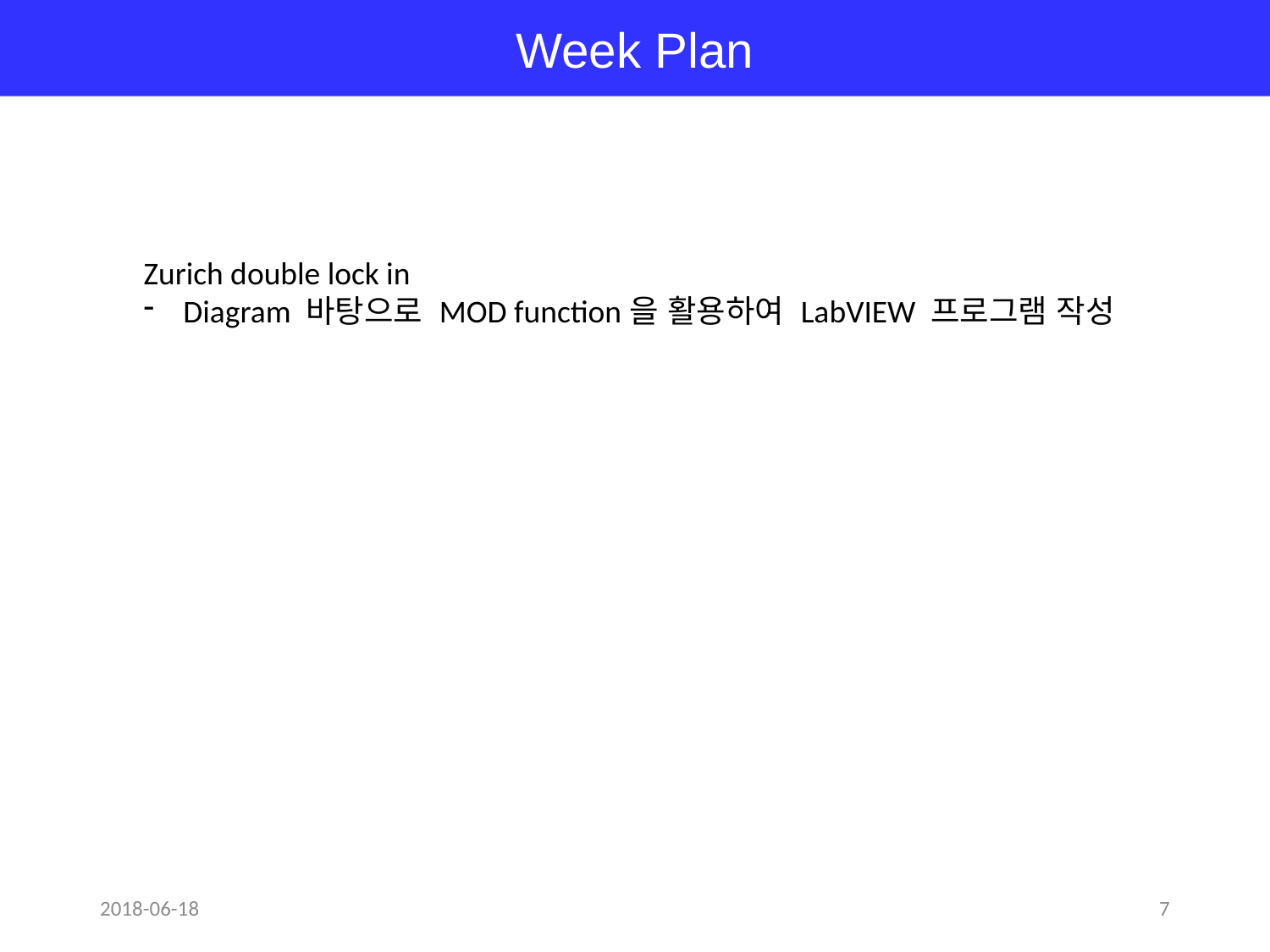

Week Plan
Zurich double lock in
Diagram 바탕으로 MOD function을 활용하여 LabVIEW 프로그램 작성
2018-06-18
7